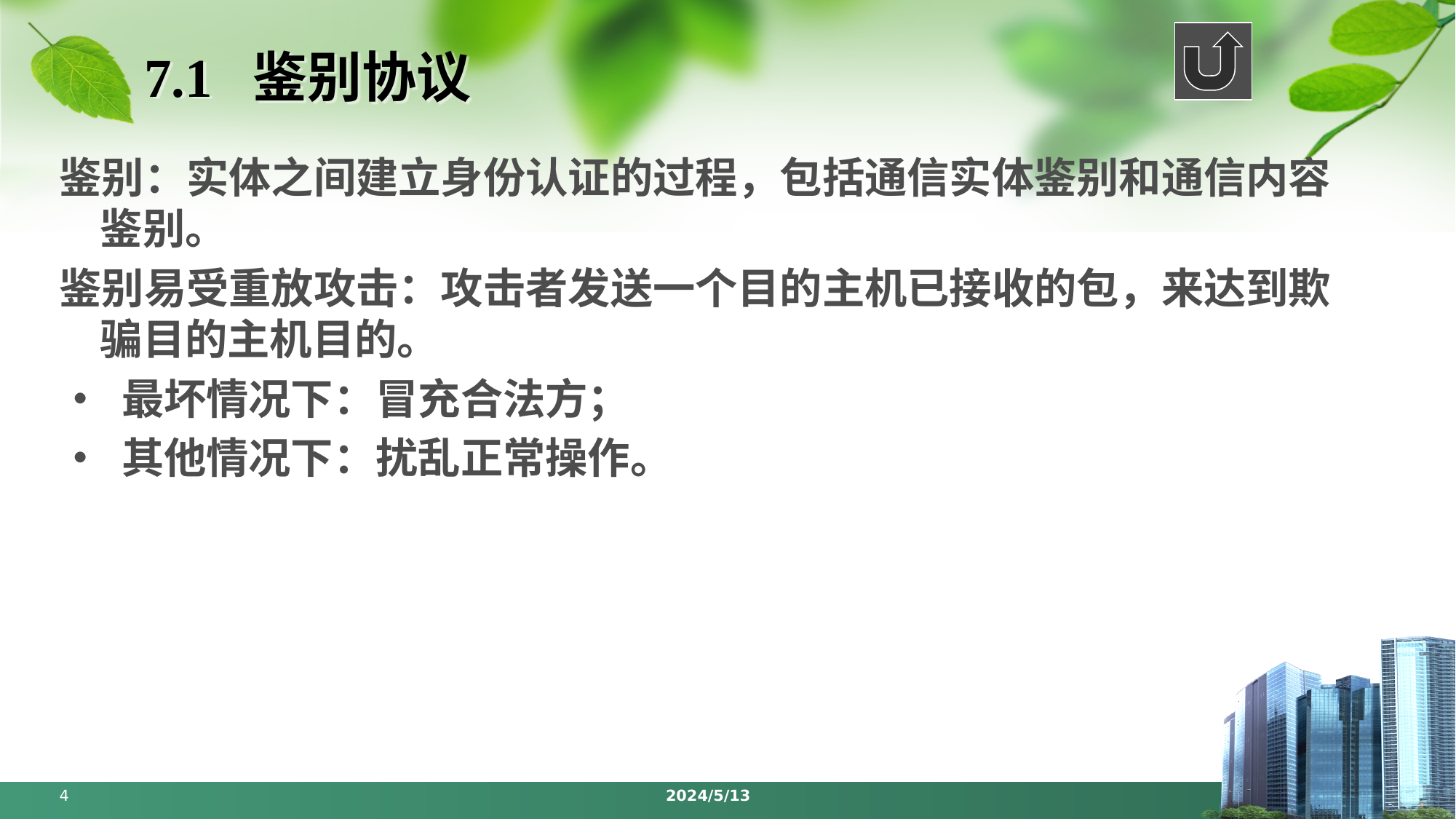

# 7.1  鉴别协议
鉴别：实体之间建立身份认证的过程，包括通信实体鉴别和通信内容鉴别。
鉴别易受重放攻击：攻击者发送一个目的主机已接收的包，来达到欺骗目的主机目的。
• 最坏情况下：冒充合法方；
• 其他情况下：扰乱正常操作。
4
2024/5/13